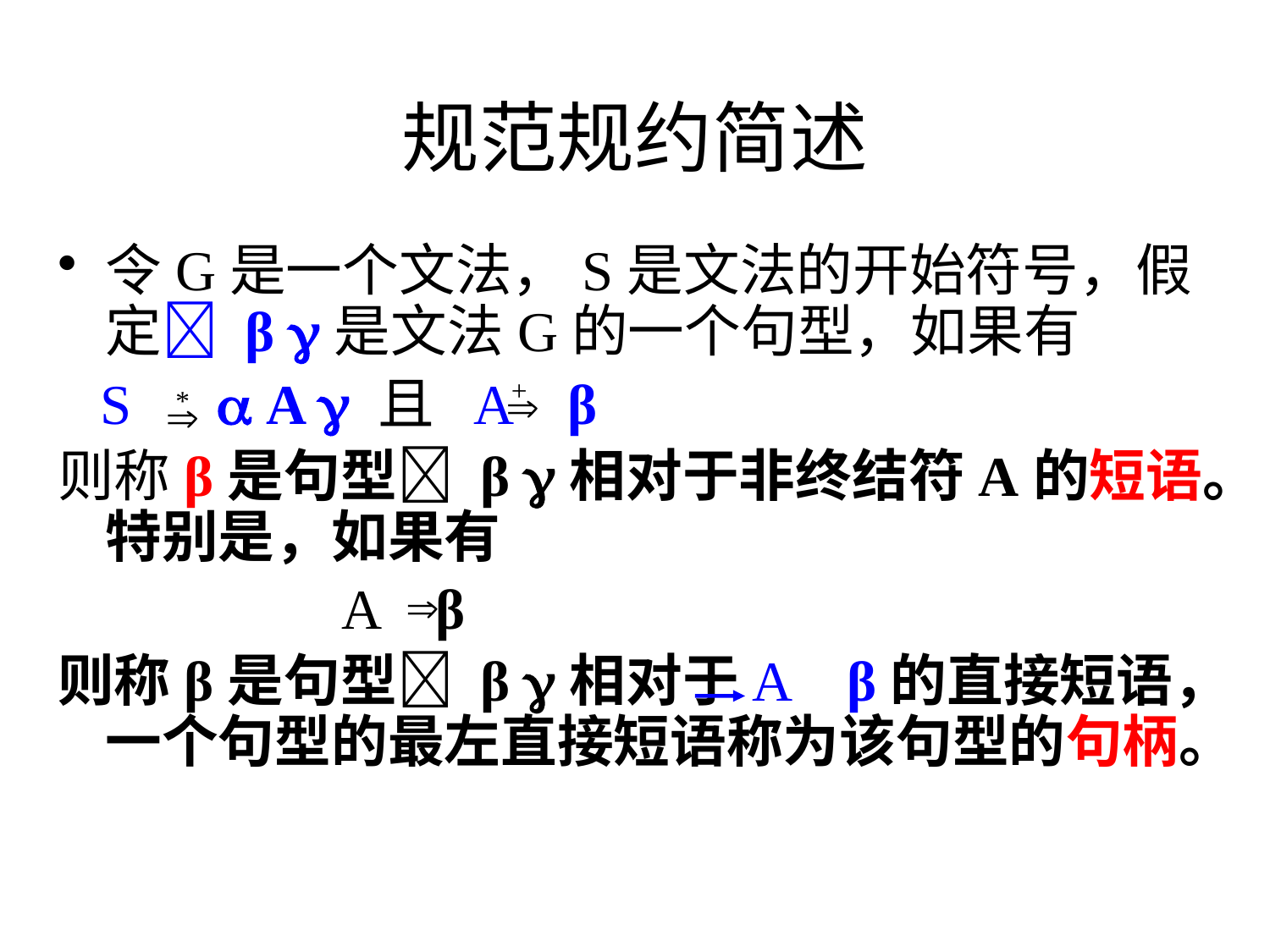

# 规范规约简述
令G是一个文法，S是文法的开始符号，假定α β γ是文法G的一个句型，如果有
   S      α A γ 且  A    β
则称β是句型α β γ相对于非终结符A的短语。特别是，如果有
                    A    β
则称β是句型α β γ相对于A    β的直接短语，一个句型的最左直接短语称为该句型的句柄。
+
⇒
*
⇒

⇒